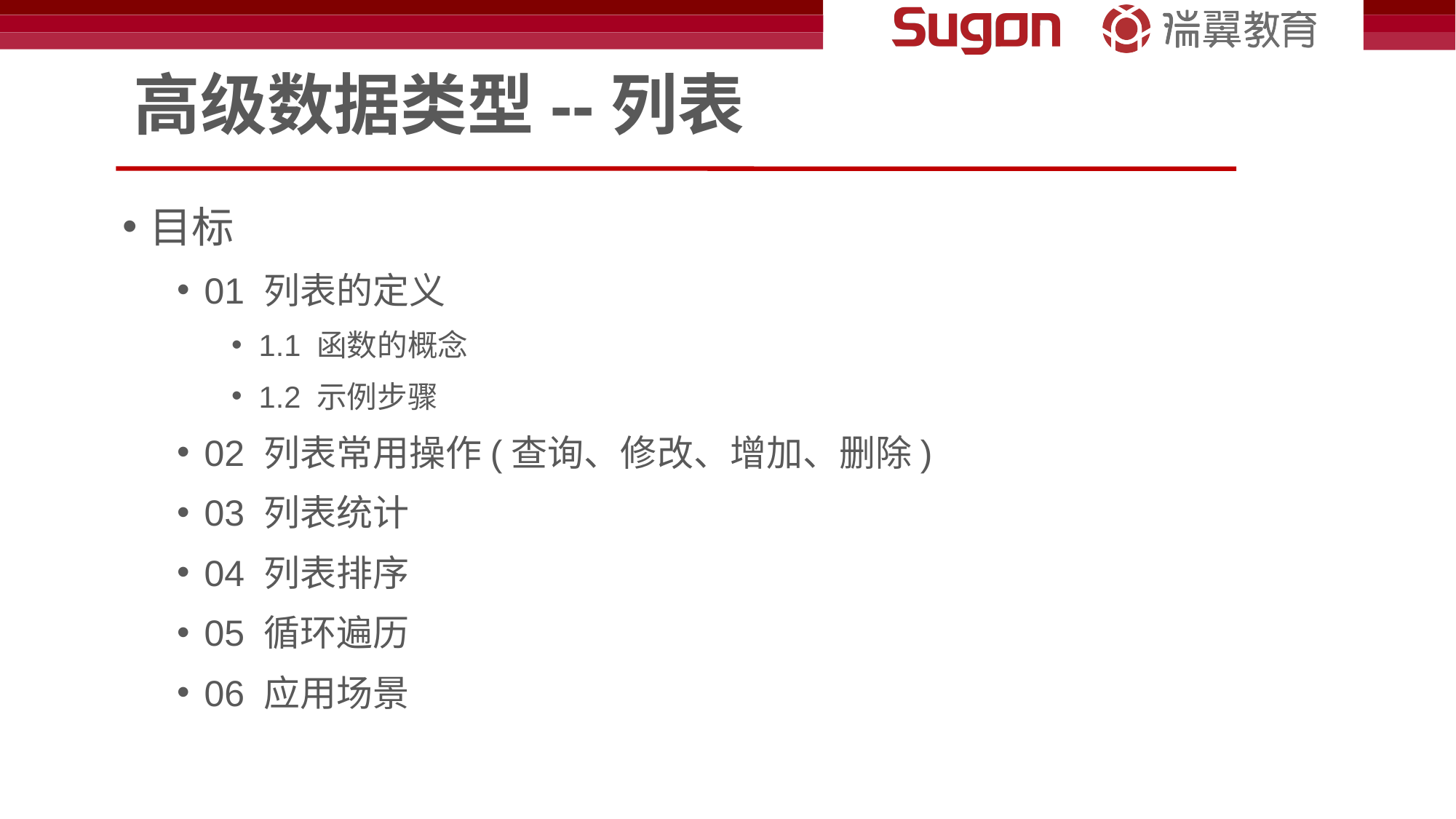

# 高级数据类型--列表
目标
01 列表的定义
1.1 函数的概念
1.2 示例步骤
02 列表常用操作(查询、修改、增加、删除)
03 列表统计
04 列表排序
05 循环遍历
06 应用场景